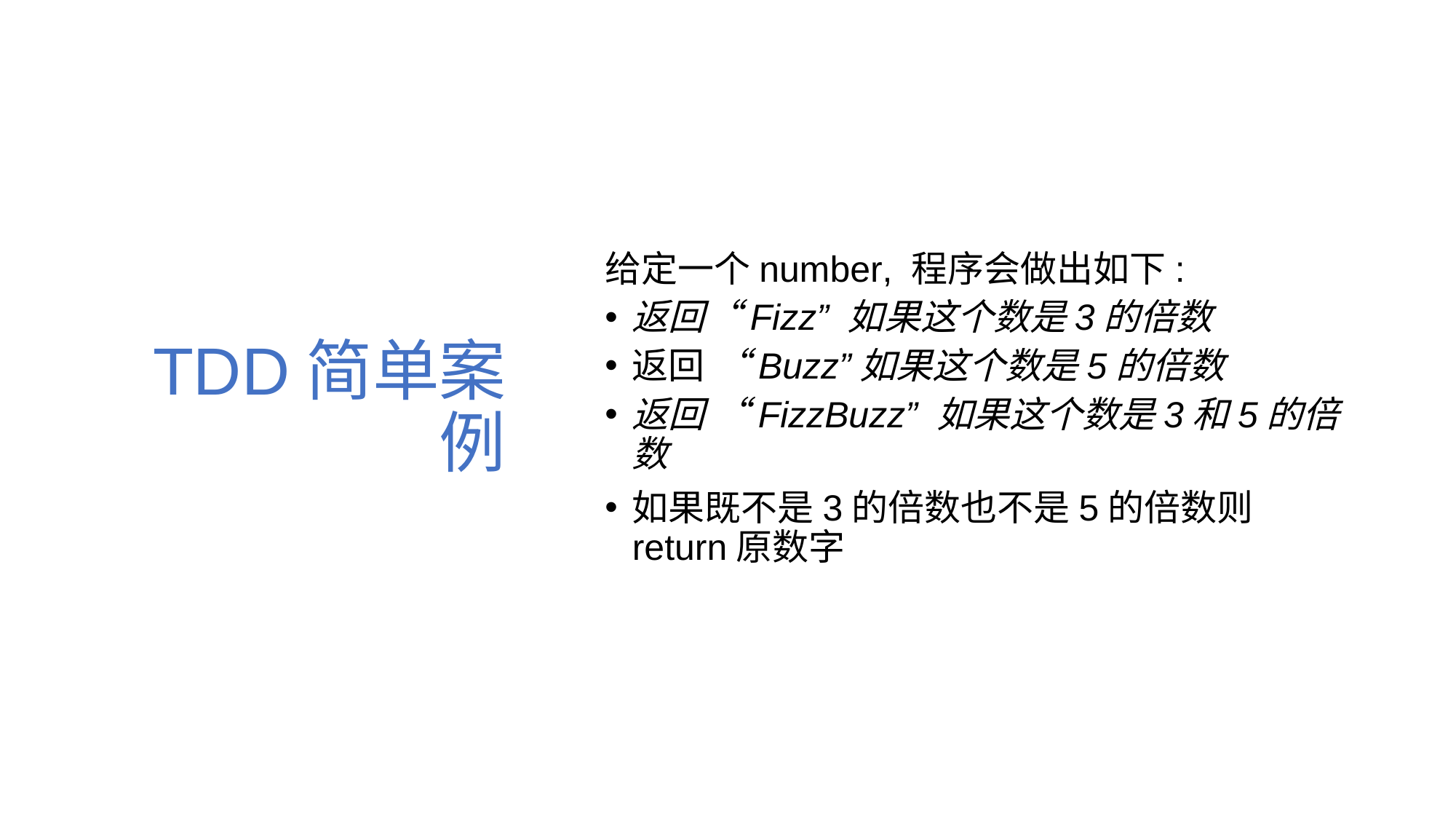

# TDD简单案例
给定一个number, 程序会做出如下:
返回“Fizz” 如果这个数是3的倍数
返回 “Buzz”如果这个数是5的倍数
返回 “FizzBuzz” 如果这个数是3和5的倍数
如果既不是3的倍数也不是5的倍数则return原数字